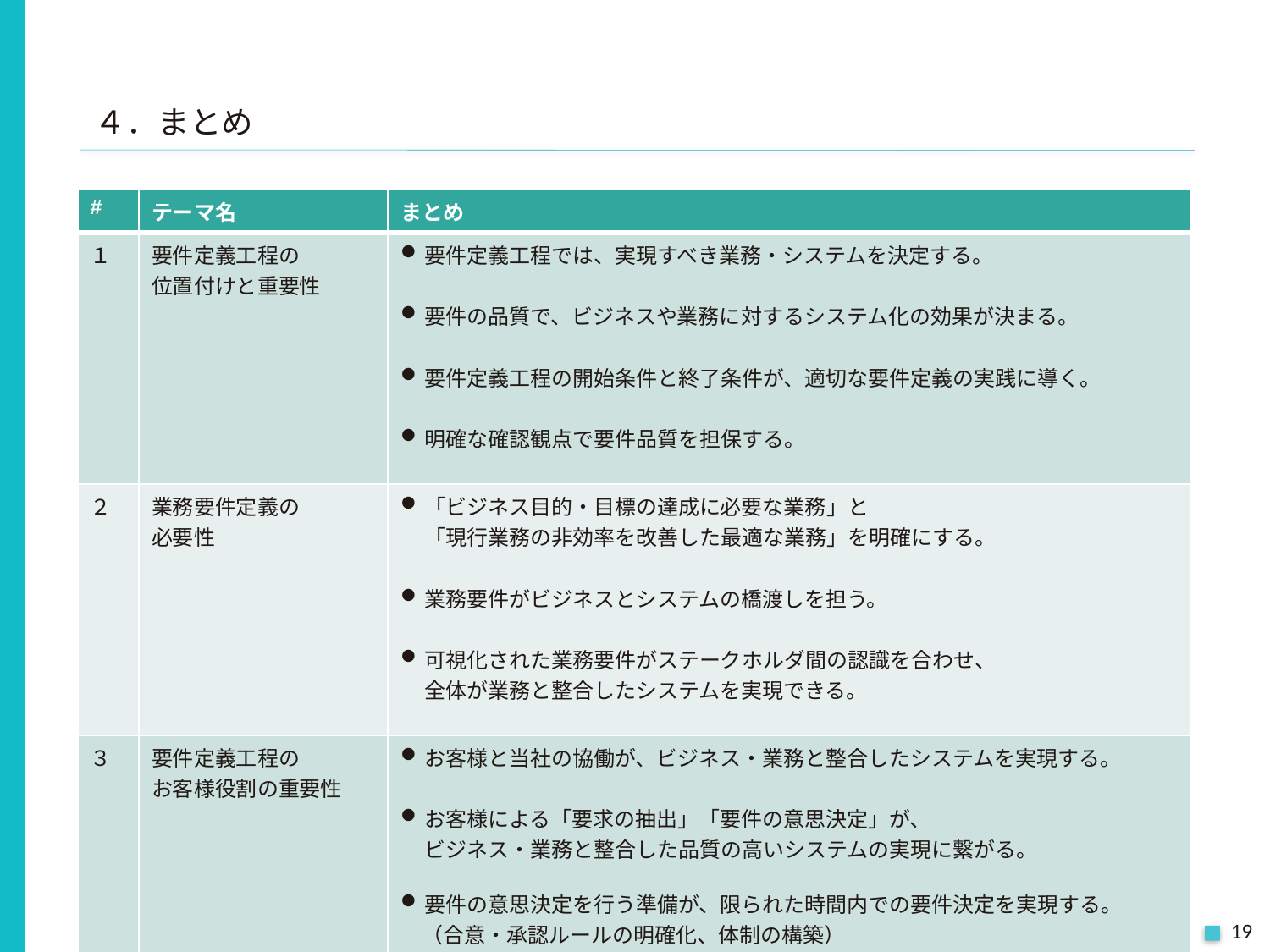

４．まとめ
| # | テーマ名 | まとめ |
| --- | --- | --- |
| １ | 要件定義工程の 位置付けと重要性 | 要件定義工程では、実現すべき業務・システムを決定する。 要件の品質で、ビジネスや業務に対するシステム化の効果が決まる。 要件定義工程の開始条件と終了条件が、適切な要件定義の実践に導く。 明確な確認観点で要件品質を担保する。 |
| ２ | 業務要件定義の 必要性 | 「ビジネス目的・目標の達成に必要な業務」と 「現行業務の非効率を改善した最適な業務」を明確にする。 業務要件がビジネスとシステムの橋渡しを担う。 可視化された業務要件がステークホルダ間の認識を合わせ、 全体が業務と整合したシステムを実現できる。 |
| ３ | 要件定義工程の お客様役割の重要性 | お客様と当社の協働が、ビジネス・業務と整合したシステムを実現する。 お客様による「要求の抽出」「要件の意思決定」が、 ビジネス・業務と整合した品質の高いシステムの実現に繋がる。 要件の意思決定を行う準備が、限られた時間内での要件決定を実現する。 　（合意・承認ルールの明確化、体制の構築） |
19